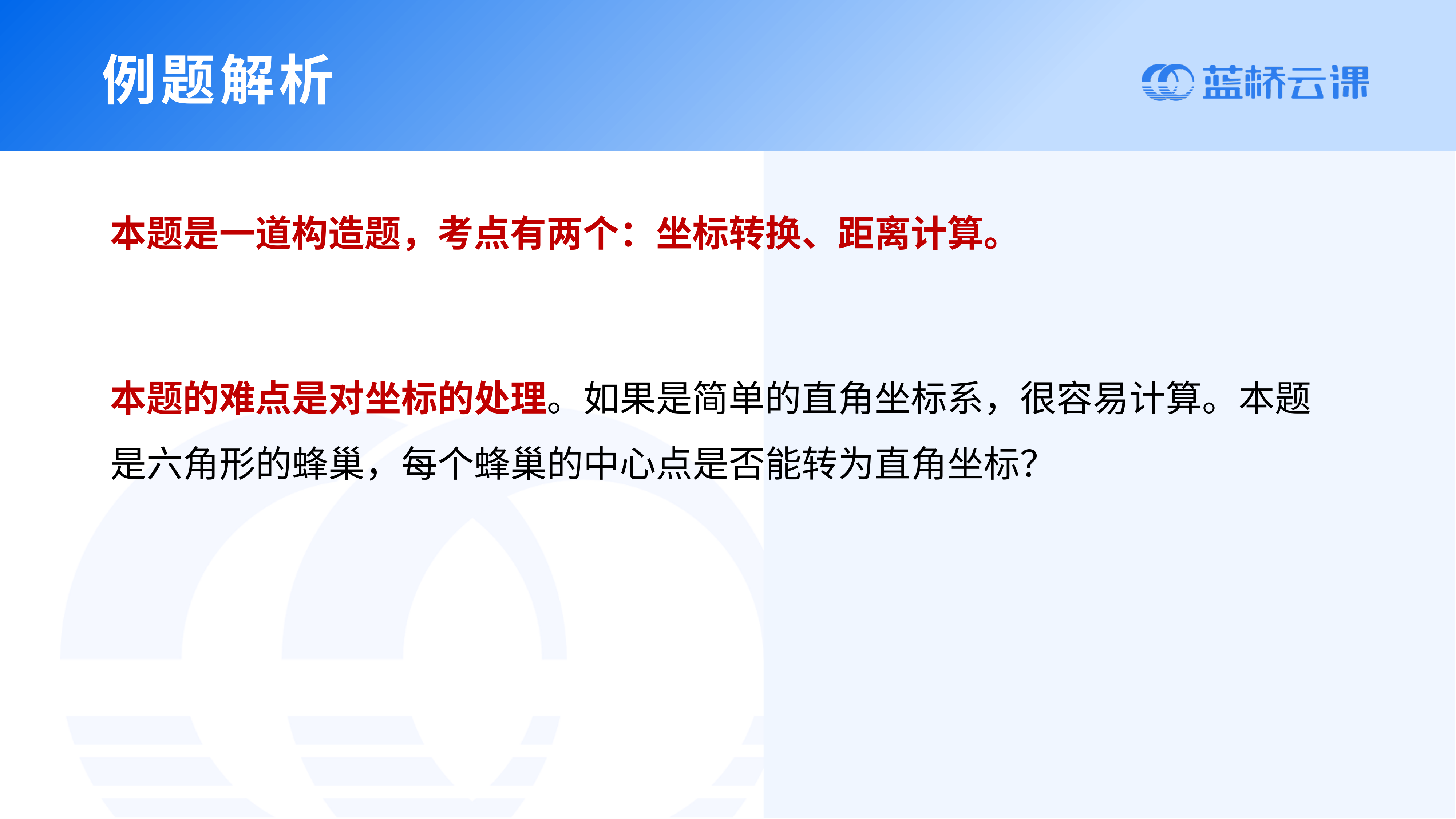

例题解析
本题是一道构造题，考点有两个：坐标转换、距离计算。
本题的难点是对坐标的处理。如果是简单的直角坐标系，很容易计算。本题是六角形的蜂巢，每个蜂巢的中心点是否能转为直角坐标？